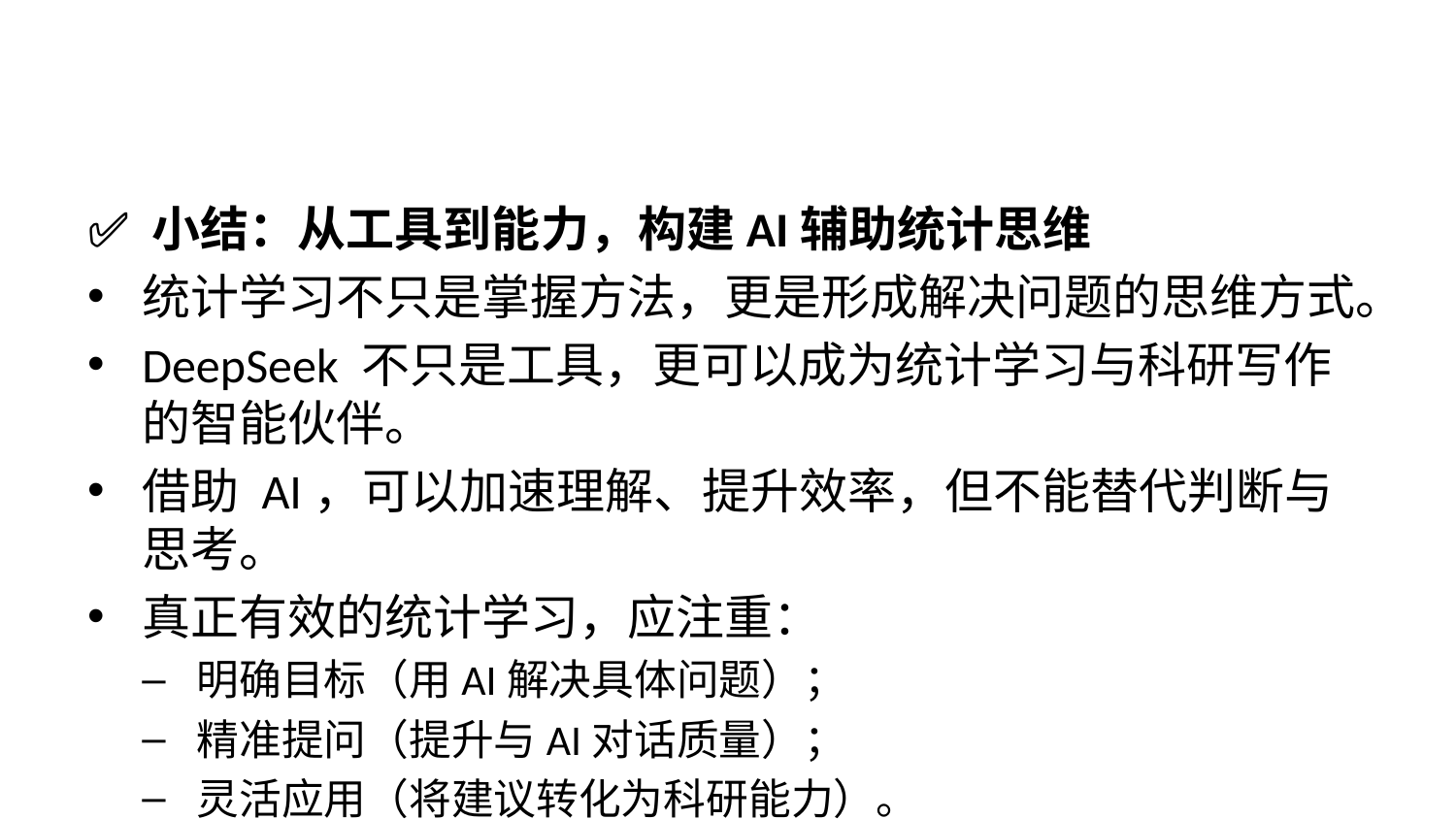

✅ 小结：从工具到能力，构建AI辅助统计思维
统计学习不只是掌握方法，更是形成解决问题的思维方式。
DeepSeek 不只是工具，更可以成为统计学习与科研写作的智能伙伴。
借助 AI，可以加速理解、提升效率，但不能替代判断与思考。
真正有效的统计学习，应注重：
明确目标（用AI解决具体问题）；
精准提问（提升与AI对话质量）；
灵活应用（将建议转化为科研能力）。
📌 从“学习统计”到“用统计解决问题”，AI 是助力，但研究者永远是主导。